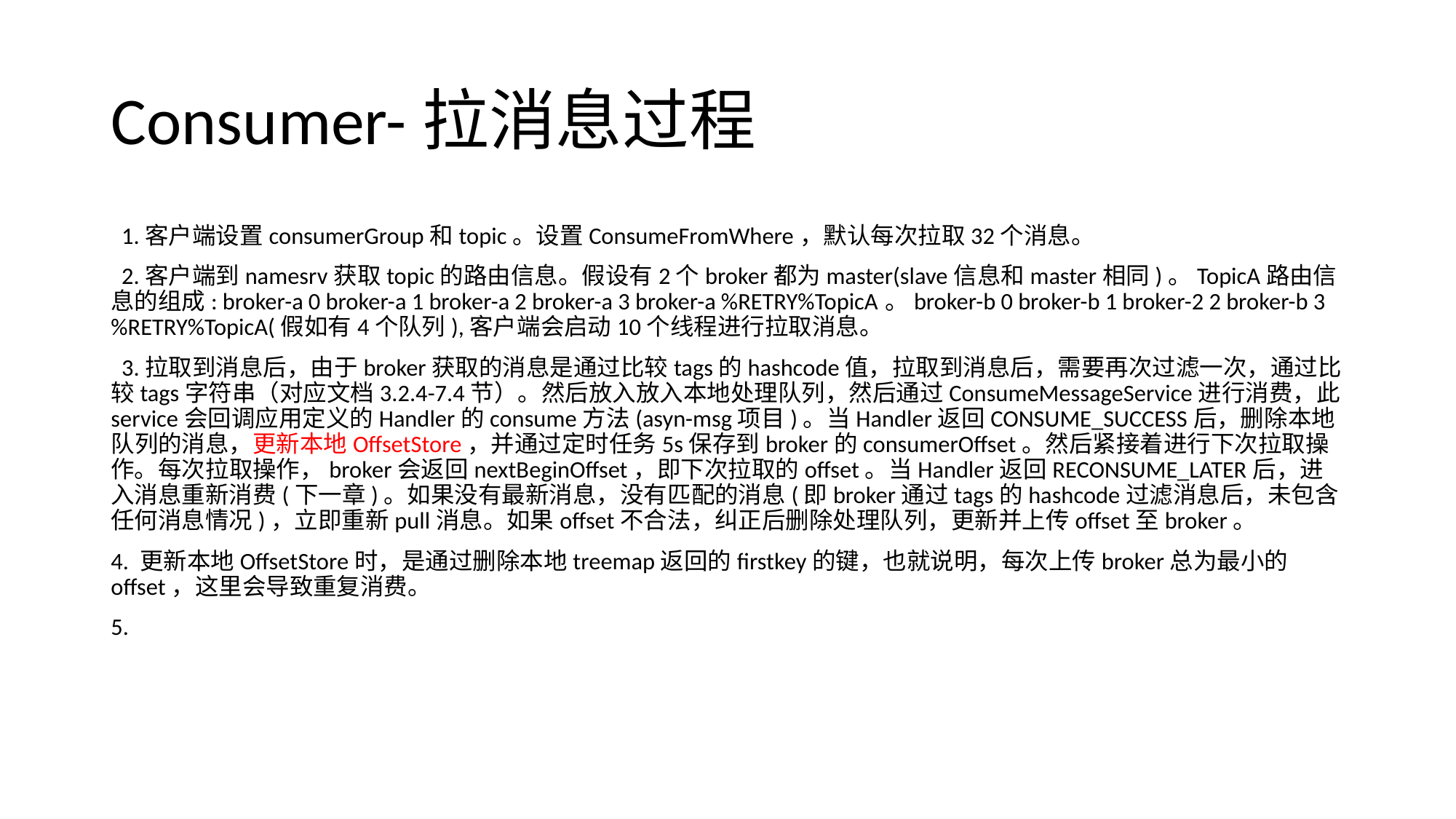

# Consumer-拉消息过程
  1.客户端设置consumerGroup和topic。设置ConsumeFromWhere，默认每次拉取32个消息。
  2.客户端到namesrv获取topic的路由信息。假设有2个broker都为master(slave信息和master相同)。TopicA路由信息的组成: broker-a 0 broker-a 1 broker-a 2 broker-a 3 broker-a %RETRY%TopicA。broker-b 0 broker-b 1 broker-2 2 broker-b 3 %RETRY%TopicA(假如有4个队列),客户端会启动10个线程进行拉取消息。
  3.拉取到消息后，由于broker获取的消息是通过比较tags的hashcode值，拉取到消息后，需要再次过滤一次，通过比较tags字符串（对应文档3.2.4-7.4节）。然后放入放入本地处理队列，然后通过ConsumeMessageService进行消费，此service会回调应用定义的Handler的consume方法(asyn-msg项目)。当Handler返回CONSUME_SUCCESS后，删除本地队列的消息，更新本地OffsetStore，并通过定时任务5s保存到broker的consumerOffset。然后紧接着进行下次拉取操作。每次拉取操作，broker会返回nextBeginOffset，即下次拉取的offset。当Handler返回RECONSUME_LATER后，进入消息重新消费(下一章)。如果没有最新消息，没有匹配的消息(即broker通过tags的hashcode过滤消息后，未包含任何消息情况)，立即重新pull消息。如果offset不合法，纠正后删除处理队列，更新并上传offset至broker。
4. 更新本地OffsetStore时，是通过删除本地treemap返回的firstkey的键，也就说明，每次上传broker总为最小的offset，这里会导致重复消费。
5.